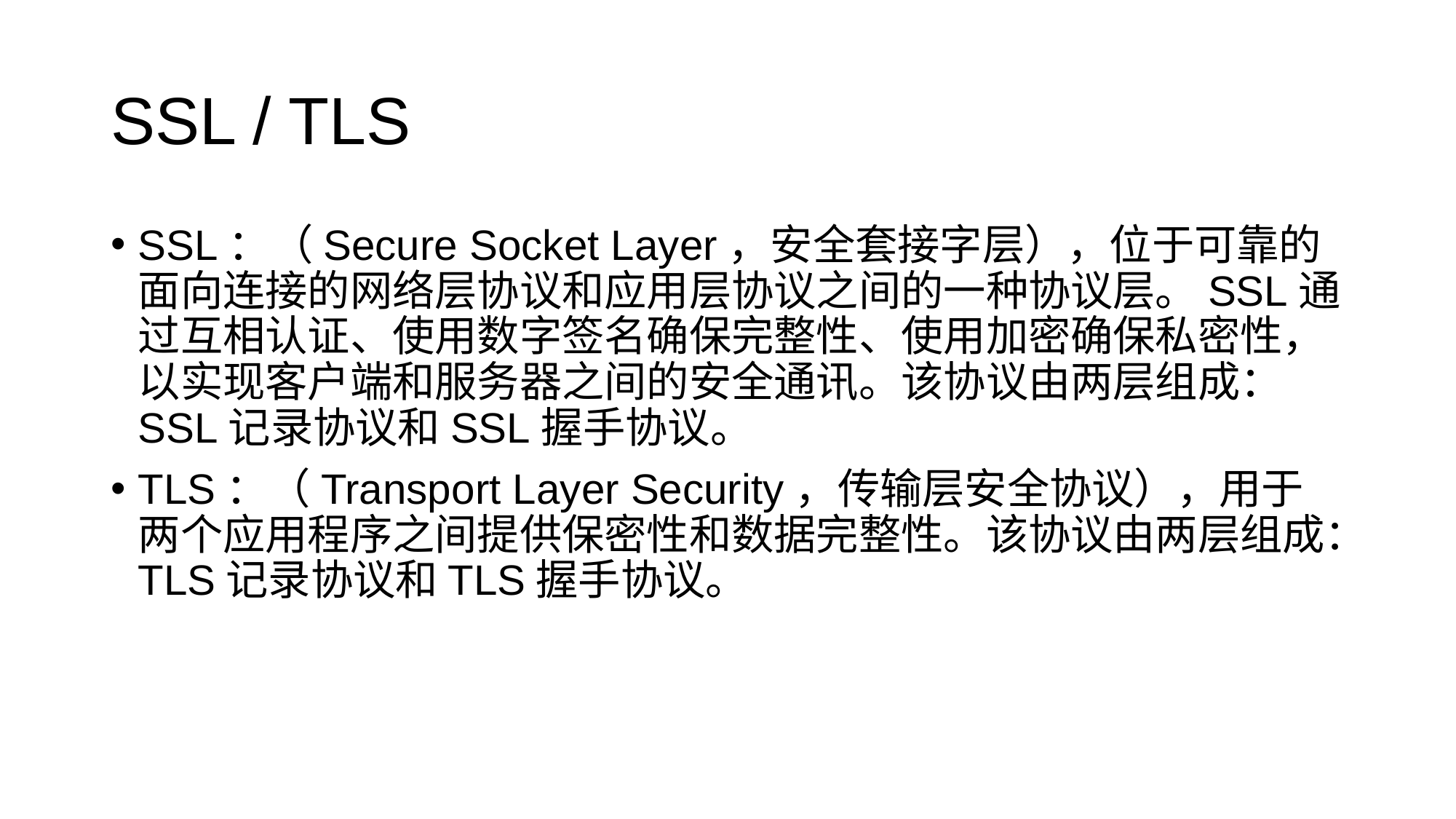

# SSL / TLS
SSL：（Secure Socket Layer，安全套接字层），位于可靠的面向连接的网络层协议和应用层协议之间的一种协议层。SSL通过互相认证、使用数字签名确保完整性、使用加密确保私密性，以实现客户端和服务器之间的安全通讯。该协议由两层组成：SSL记录协议和SSL握手协议。
TLS：（Transport Layer Security，传输层安全协议），用于两个应用程序之间提供保密性和数据完整性。该协议由两层组成：TLS记录协议和TLS握手协议。